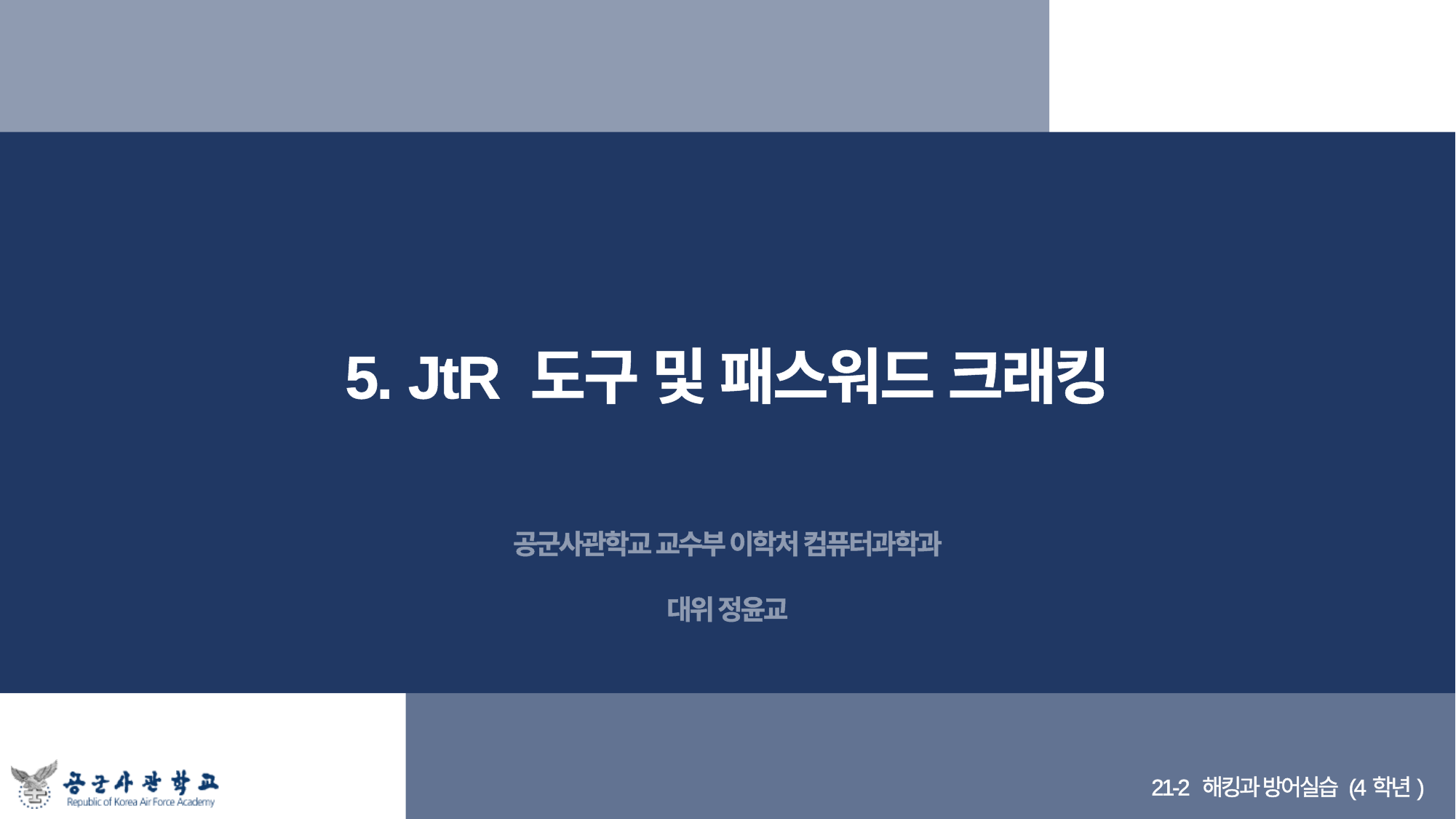

# 5. JtR 도구 및 패스워드 크래킹